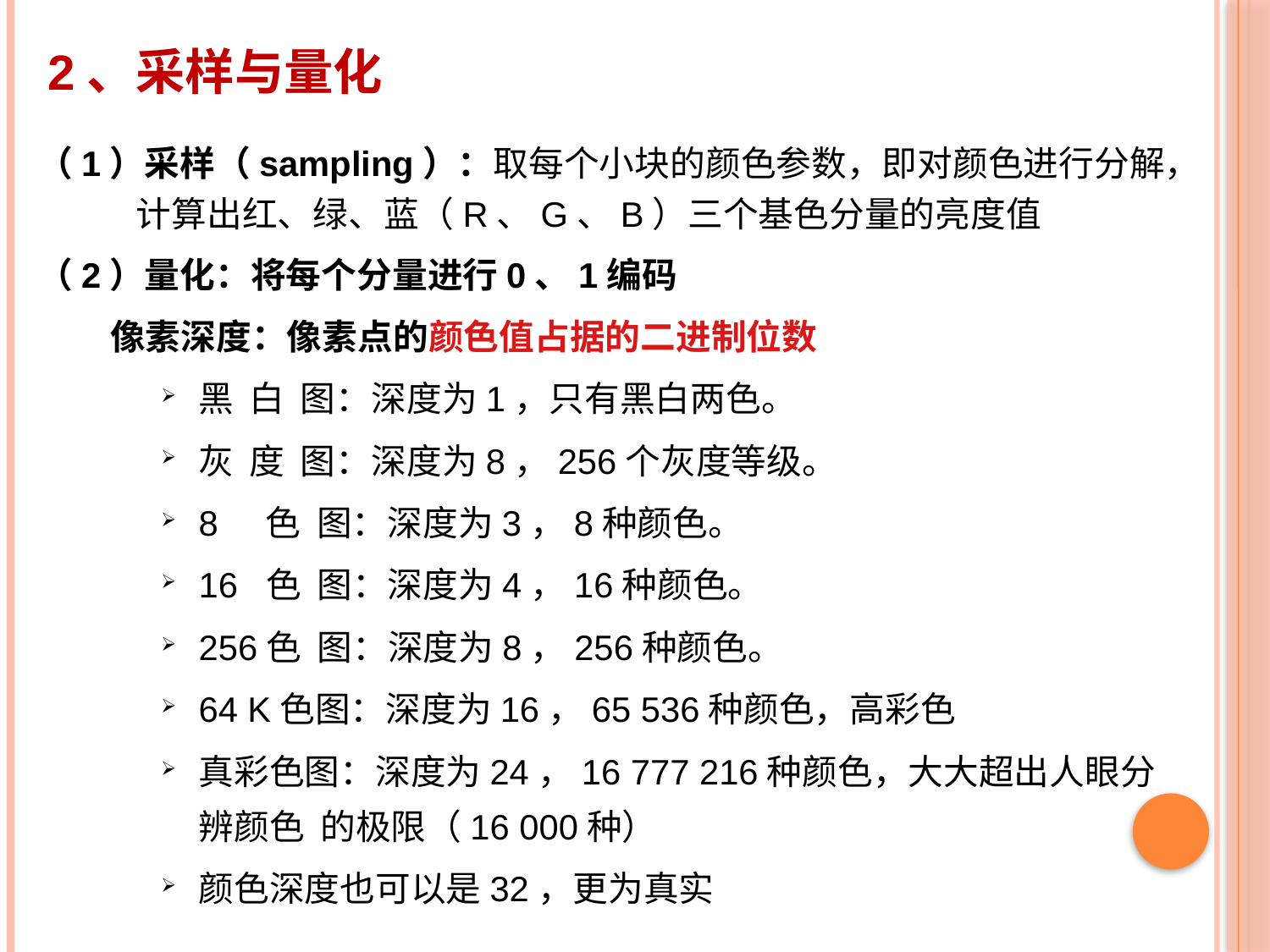

# 2、采样与量化
（1）采样（sampling）：取每个小块的颜色参数，即对颜色进行分解，计算出红、绿、蓝（R、G、B）三个基色分量的亮度值
（2）量化：将每个分量进行0、1编码
        像素深度：像素点的颜色值占据的二进制位数
黑  白  图：深度为1，只有黑白两色。
灰  度  图：深度为8，256个灰度等级。
8    色  图：深度为3，8种颜色。
16  色  图：深度为4，16种颜色。
256色  图：深度为8，256种颜色。
64 K色图：深度为16，65 536种颜色，高彩色
真彩色图：深度为24，16 777 216种颜色，大大超出人眼分辨颜色  的极限（16 000种）
颜色深度也可以是32，更为真实